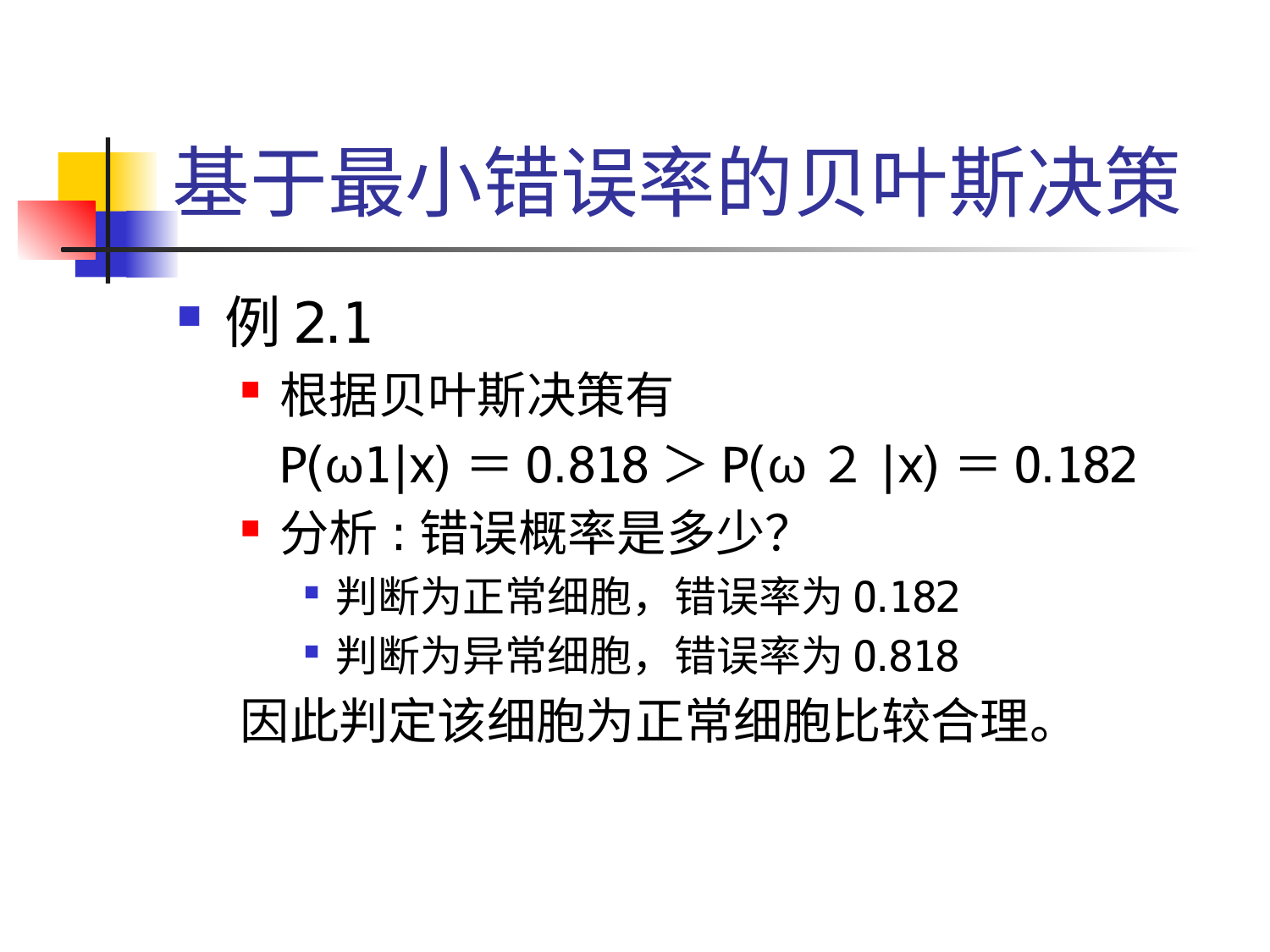

# 基于最小错误率的贝叶斯决策
例2.1
根据贝叶斯决策有
	P(ω1|x)＝0.818＞P(ω２|x)＝0.182
分析:错误概率是多少？
判断为正常细胞，错误率为0.182
判断为异常细胞，错误率为0.818
因此判定该细胞为正常细胞比较合理。